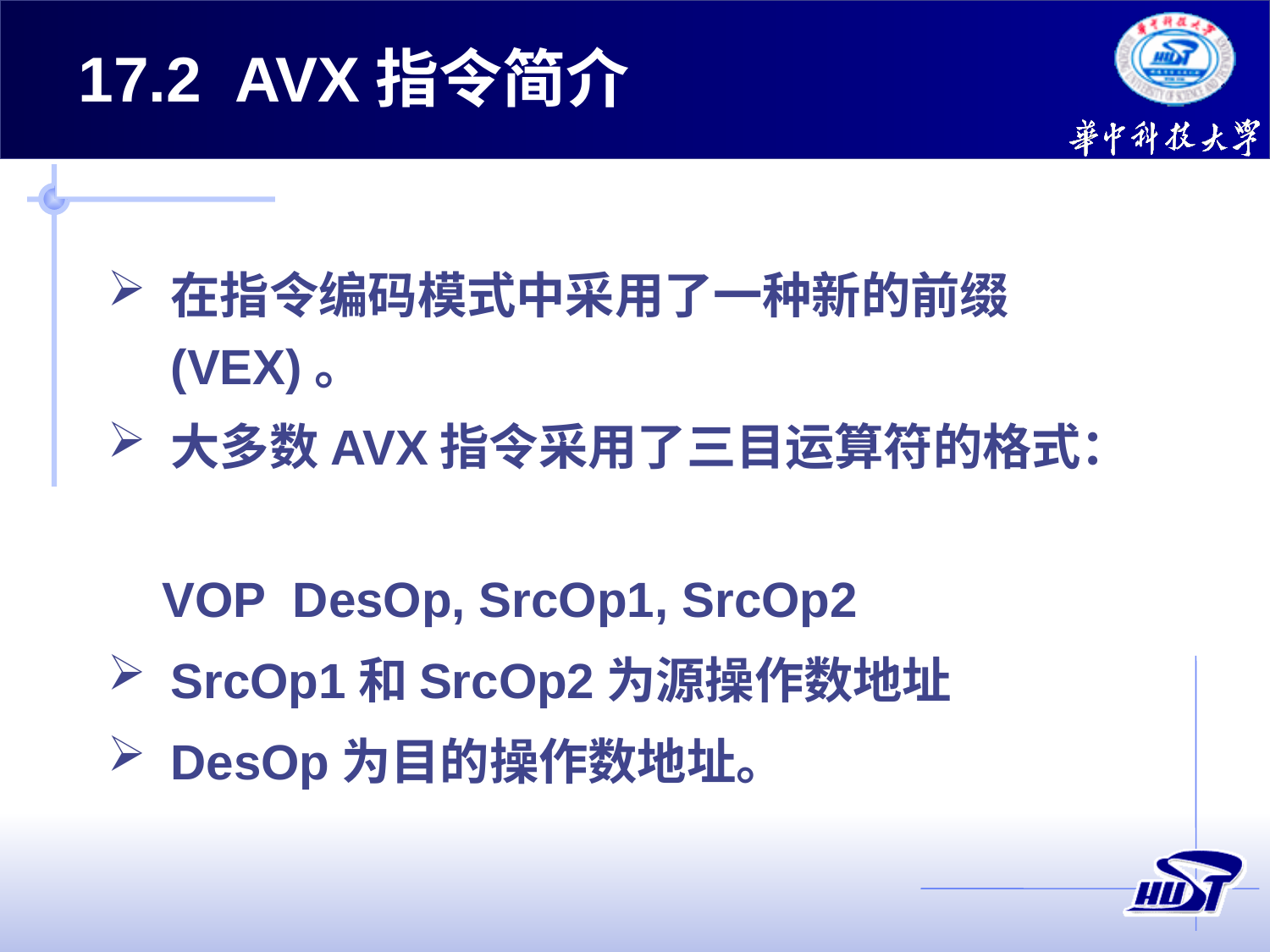

17.2  AVX指令简介
在指令编码模式中采用了一种新的前缀(VEX)。
大多数AVX指令采用了三目运算符的格式：
    VOP  DesOp, SrcOp1, SrcOp2
SrcOp1和SrcOp2为源操作数地址
DesOp为目的操作数地址。